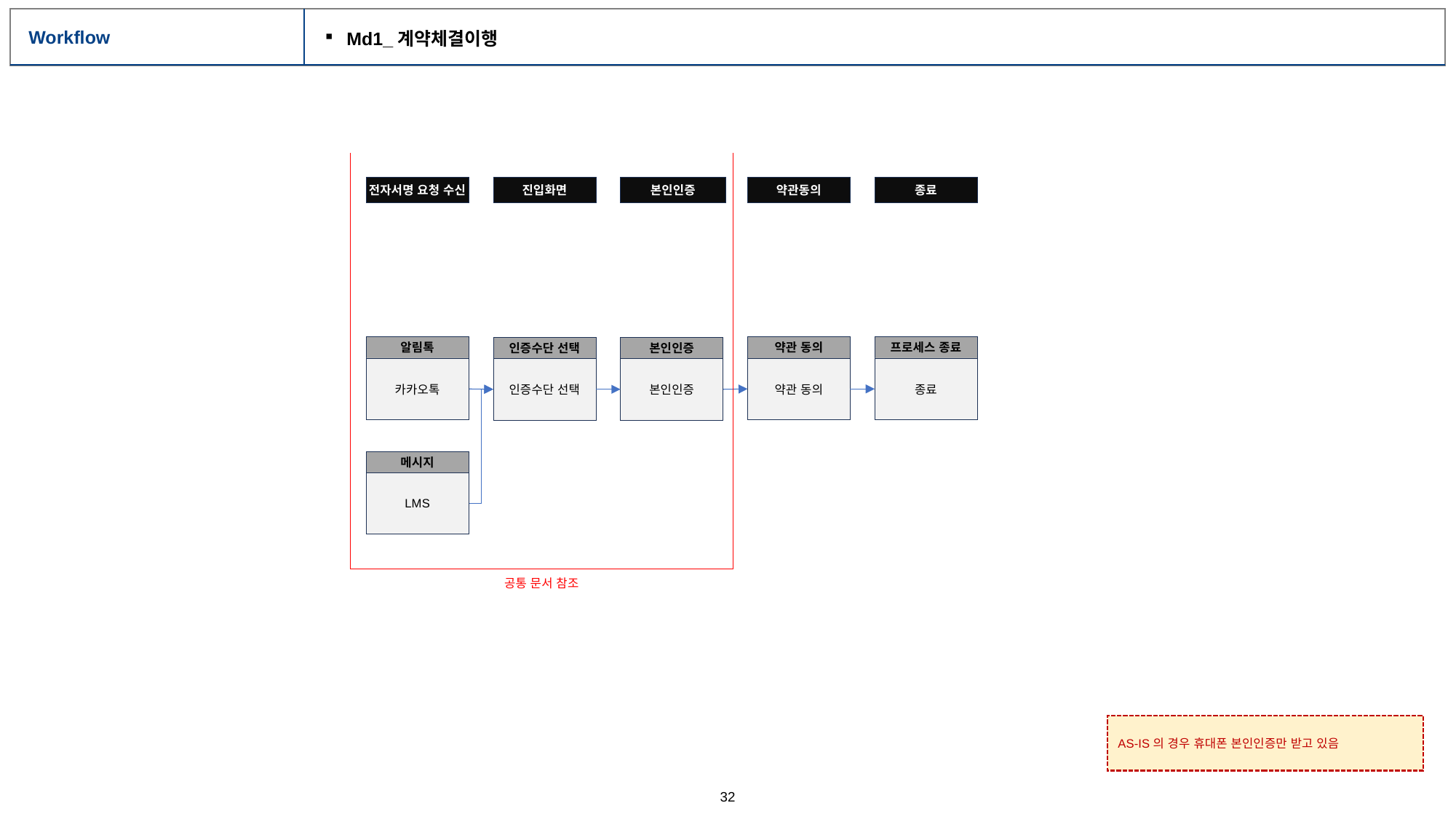

# Workflow
Md1_계약체결이행

전자서명 요청 수신
진입화면
본인인증
약관동의
종료
프로세스 종료
종료
알림톡
카카오톡
약관 동의
약관 동의
인증수단 선택
인증수단 선택
본인인증
본인인증
메시지
LMS
공통 문서 참조
AS-IS의 경우 휴대폰 본인인증만 받고 있음